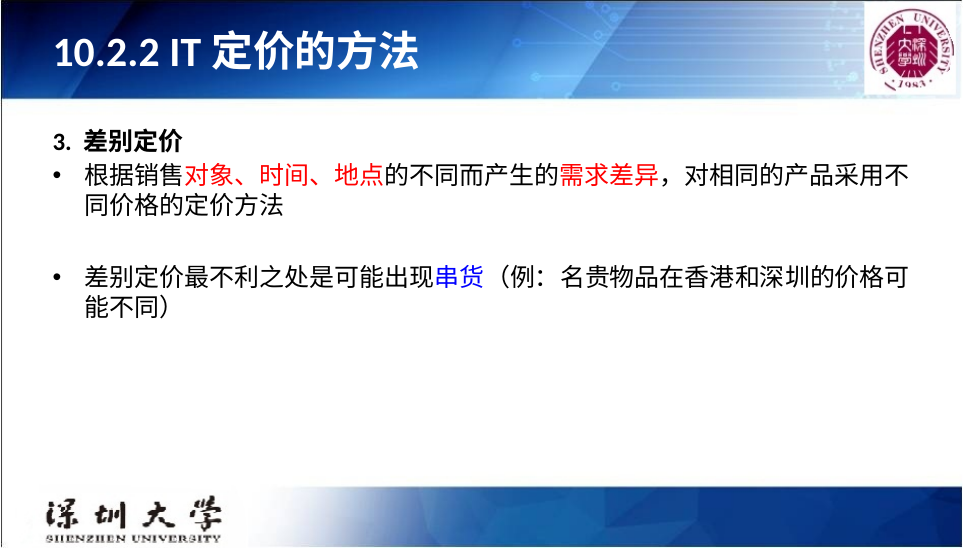

# 10.2.2 IT定价的方法
3. 差别定价
根据销售对象、时间、地点的不同而产生的需求差异，对相同的产品采用不同价格的定价方法

差别定价最不利之处是可能出现串货（例：名贵物品在香港和深圳的价格可能不同）
353